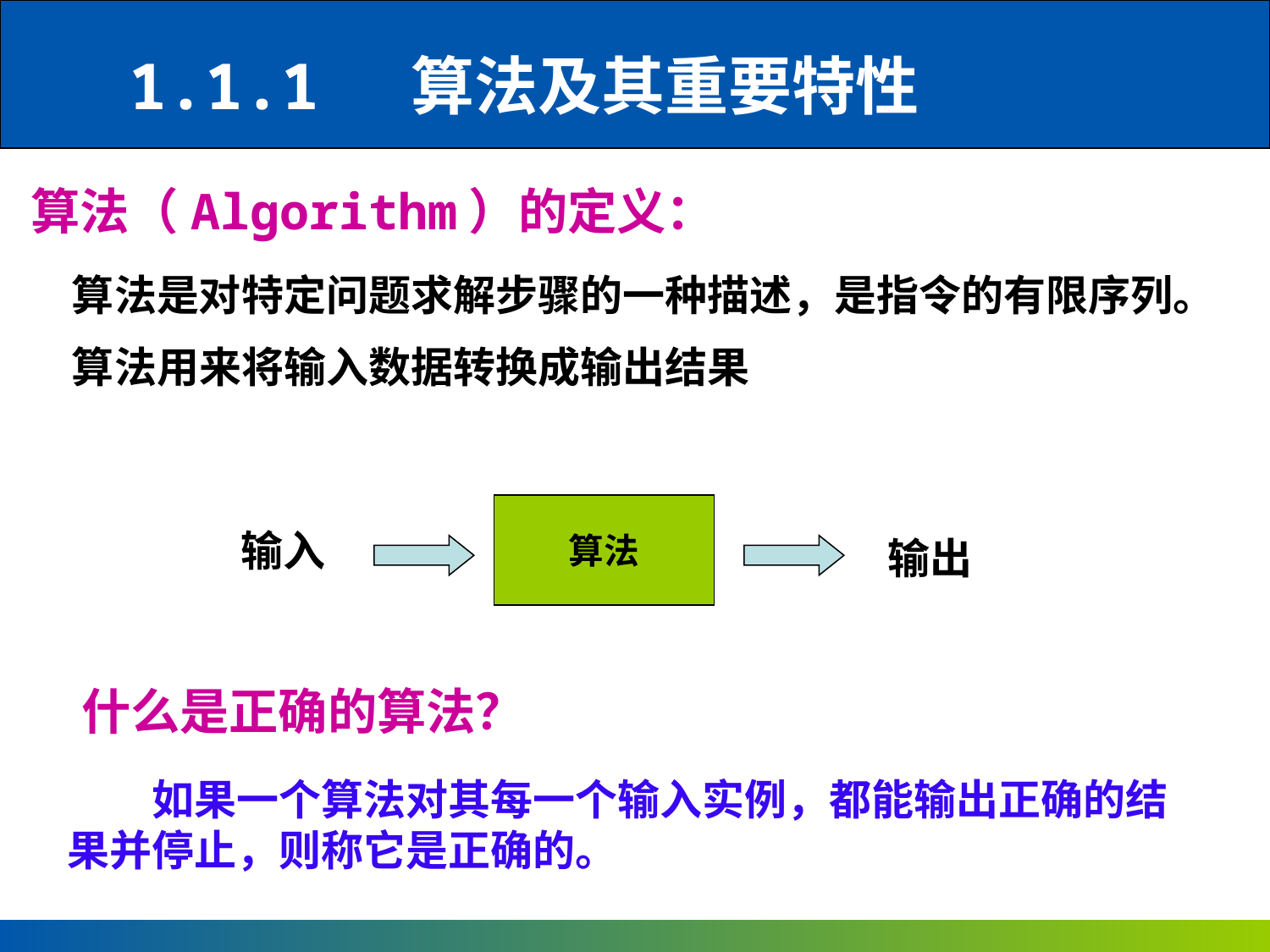

1.1.1  算法及其重要特性
算法（Algorithm）的定义：
算法是对特定问题求解步骤的一种描述，是指令的有限序列。
算法用来将输入数据转换成输出结果
算法
输入
输出

什么是正确的算法？
　　如果一个算法对其每一个输入实例，都能输出正确的结果并停止，则称它是正确的。